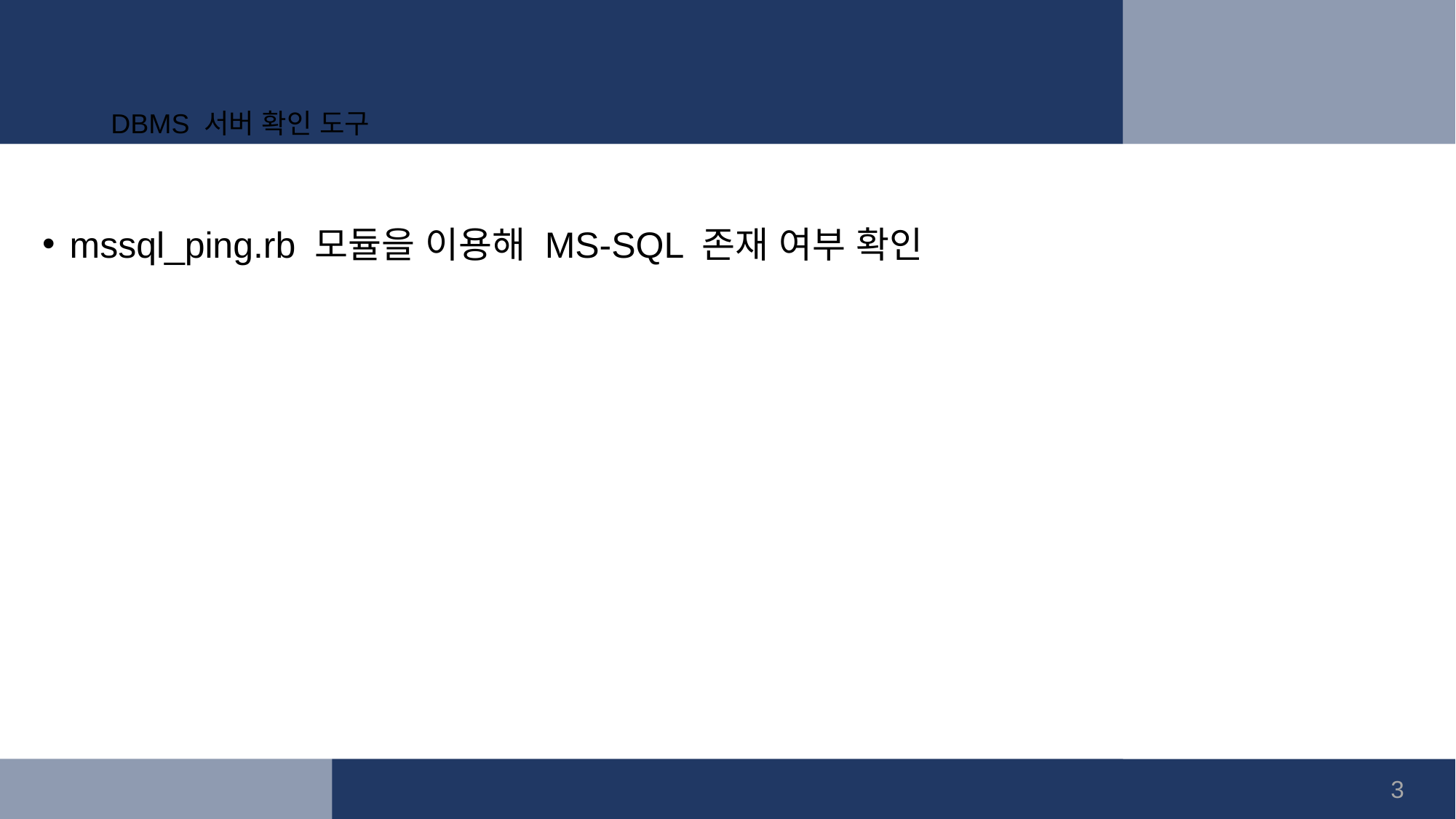

# DBMS 서버 확인 도구
mssql_ping.rb 모듈을 이용해 MS-SQL 존재 여부 확인
3